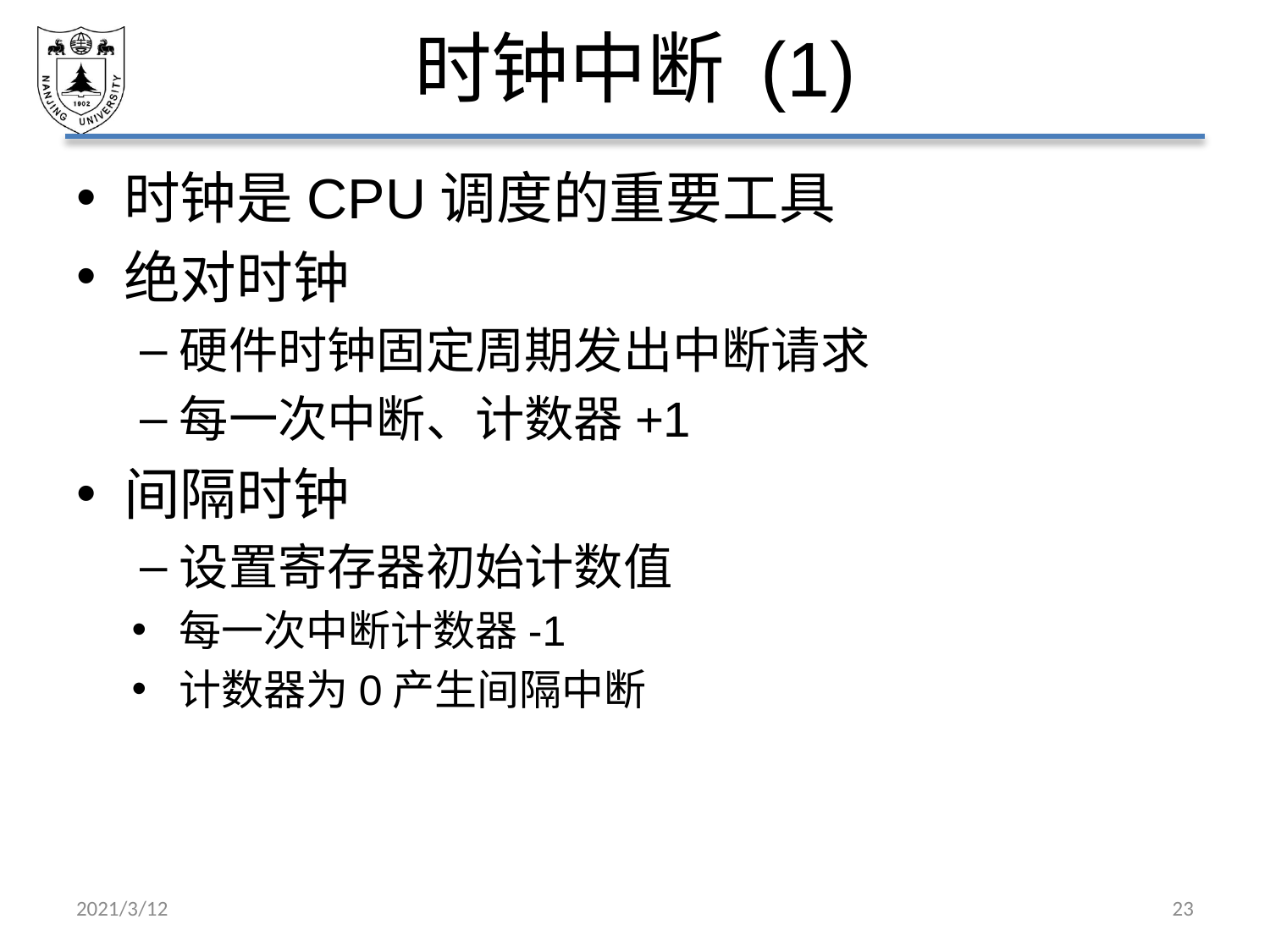

# 时钟中断 (1)
时钟是CPU调度的重要工具
绝对时钟
硬件时钟固定周期发出中断请求
每一次中断、计数器+1
间隔时钟
设置寄存器初始计数值
每一次中断计数器-1
计数器为0产生间隔中断

2021/3/12
23